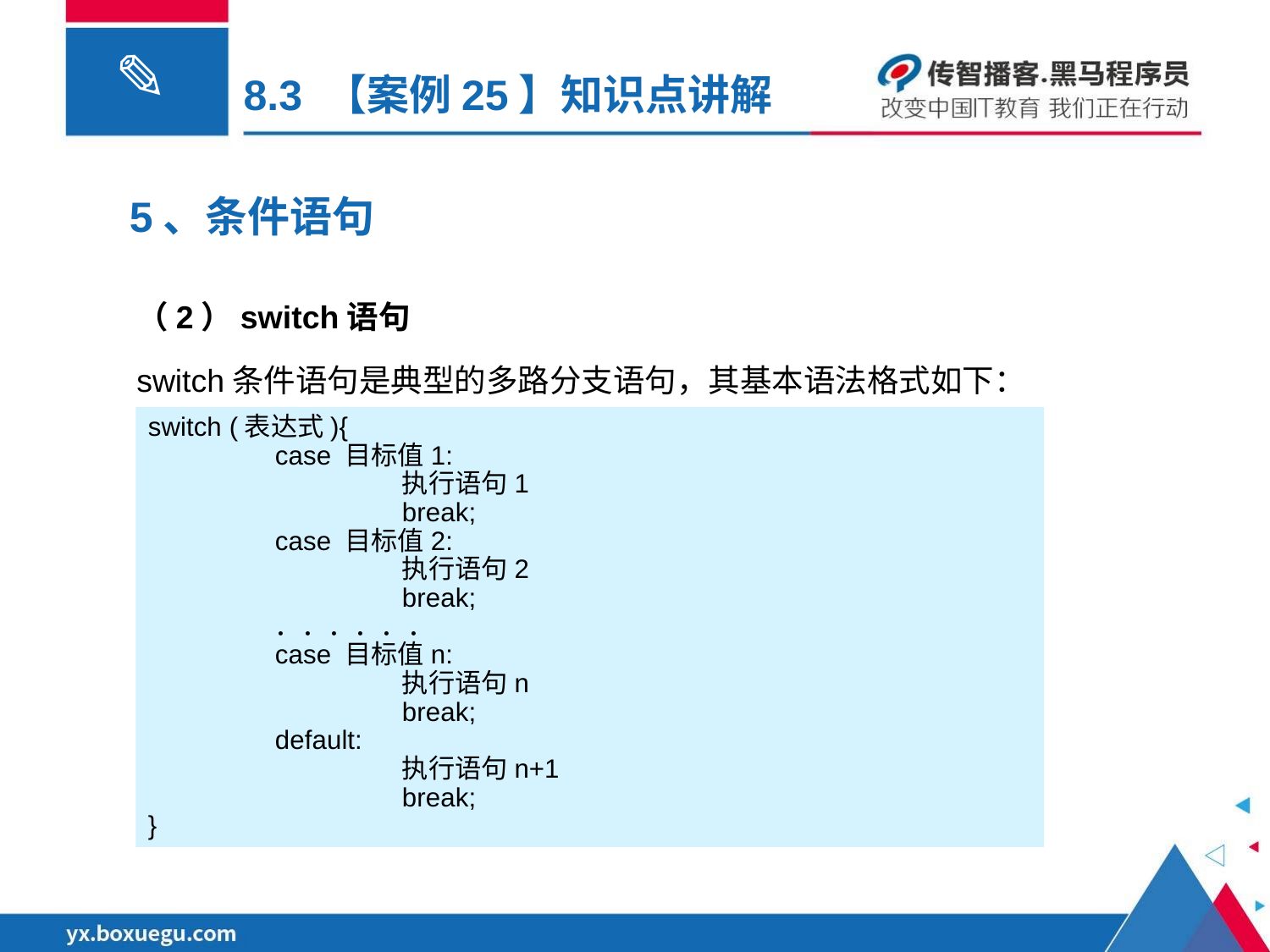

# 8.3 【案例25】知识点讲解
5、条件语句
（2）switch语句
switch条件语句是典型的多路分支语句，其基本语法格式如下：
switch (表达式){
	case 目标值1:
		执行语句1
		break;
	case 目标值2:
		执行语句2
		break;
	．．．．．．
	case 目标值n:
		执行语句n
		break;
	default:
		执行语句n+1
		break;
}